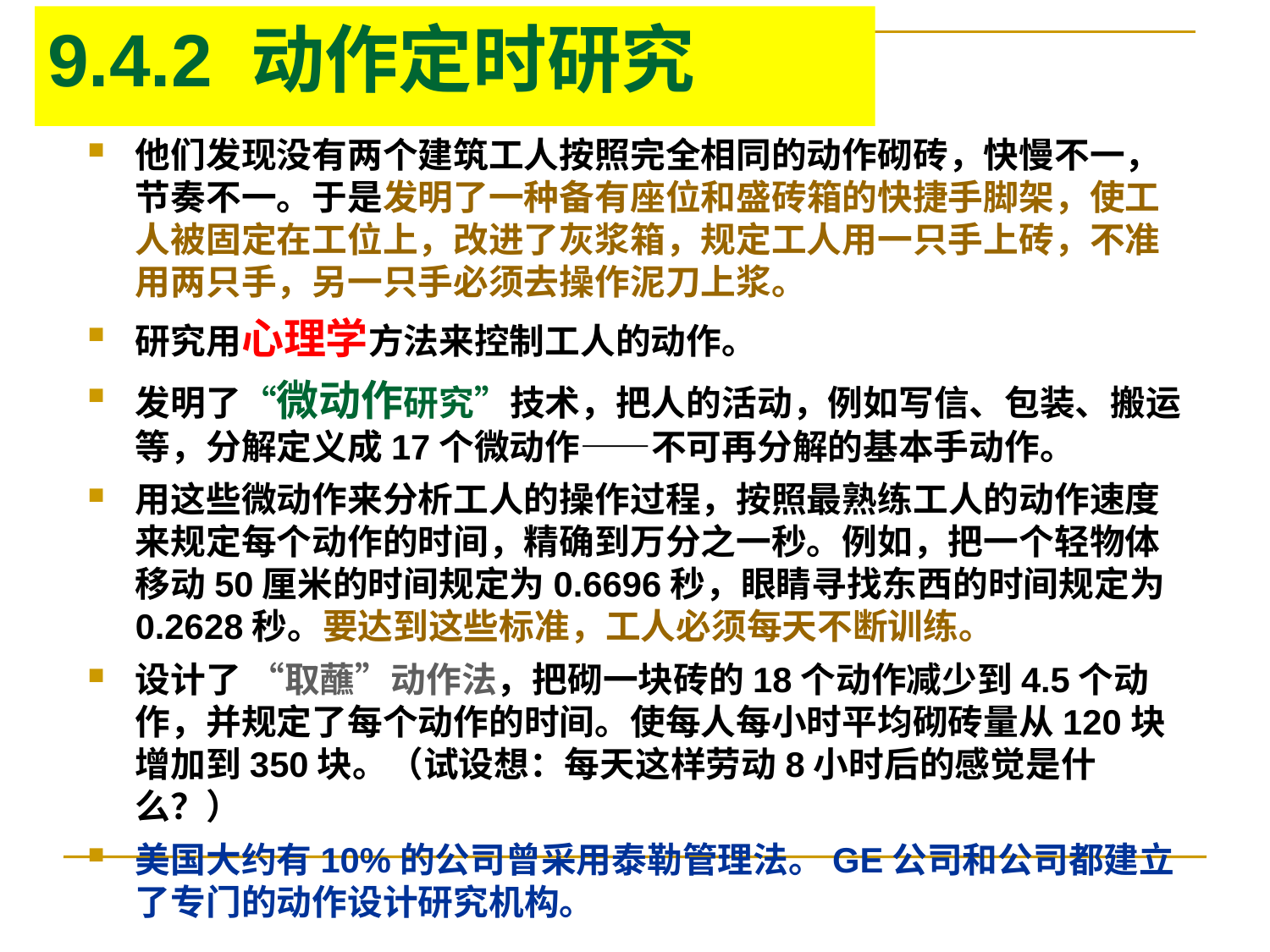

# 9.4.2 动作定时研究
他们发现没有两个建筑工人按照完全相同的动作砌砖，快慢不一，节奏不一。于是发明了一种备有座位和盛砖箱的快捷手脚架，使工人被固定在工位上，改进了灰浆箱，规定工人用一只手上砖，不准用两只手，另一只手必须去操作泥刀上浆。
研究用心理学方法来控制工人的动作。
发明了“微动作研究”技术，把人的活动，例如写信、包装、搬运等，分解定义成17个微动作——不可再分解的基本手动作。
用这些微动作来分析工人的操作过程，按照最熟练工人的动作速度来规定每个动作的时间，精确到万分之一秒。例如，把一个轻物体移动50厘米的时间规定为0.6696秒，眼睛寻找东西的时间规定为0.2628秒。要达到这些标准，工人必须每天不断训练。
设计了 “取蘸”动作法，把砌一块砖的18个动作减少到4.5个动作，并规定了每个动作的时间。使每人每小时平均砌砖量从120块增加到350块。（试设想：每天这样劳动8小时后的感觉是什么？）
美国大约有10%的公司曾采用泰勒管理法。GE公司和公司都建立了专门的动作设计研究机构。

43